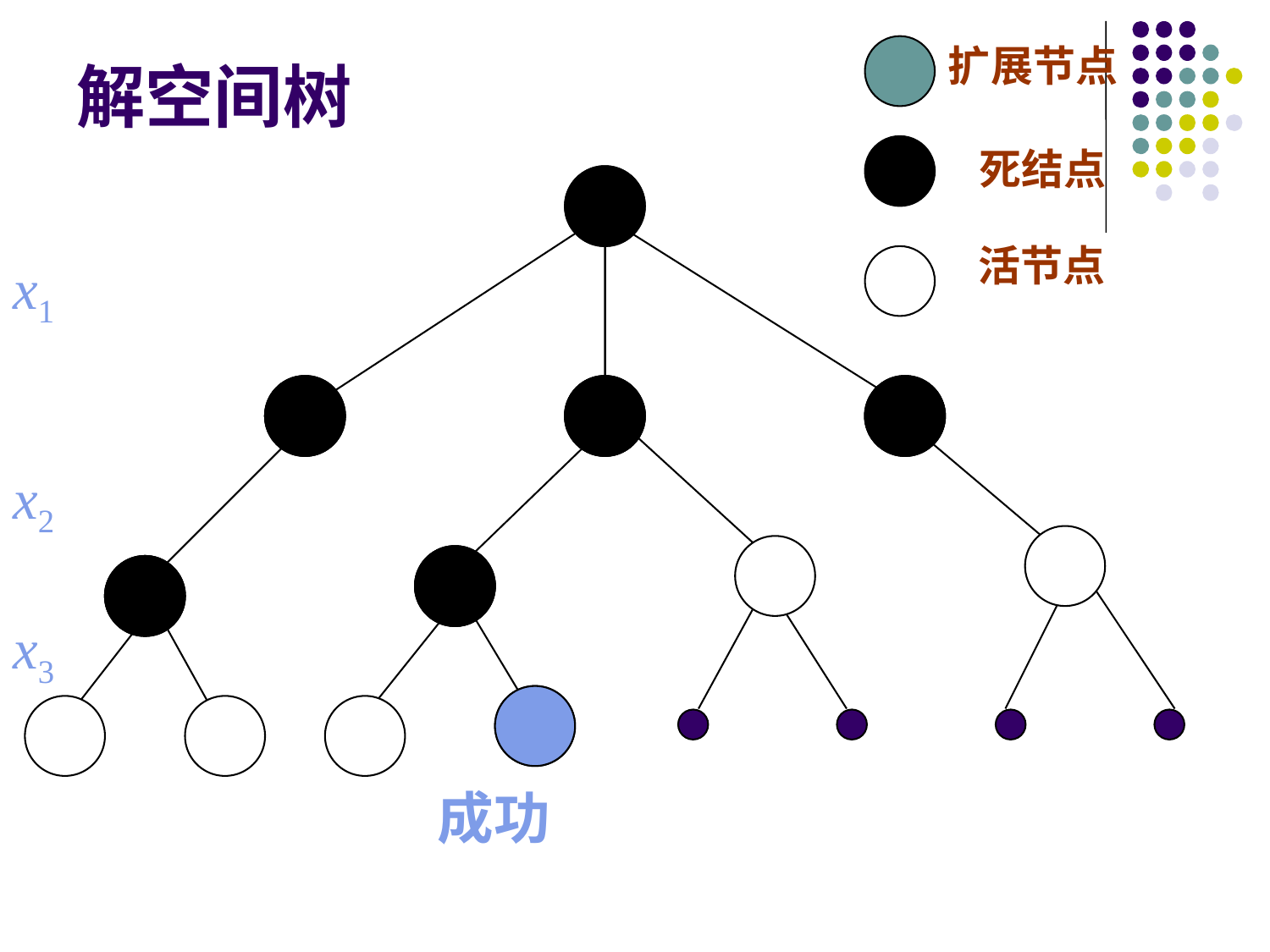

# 解空间树
扩展节点

死结点

活节点
x1

x2

x3

成功